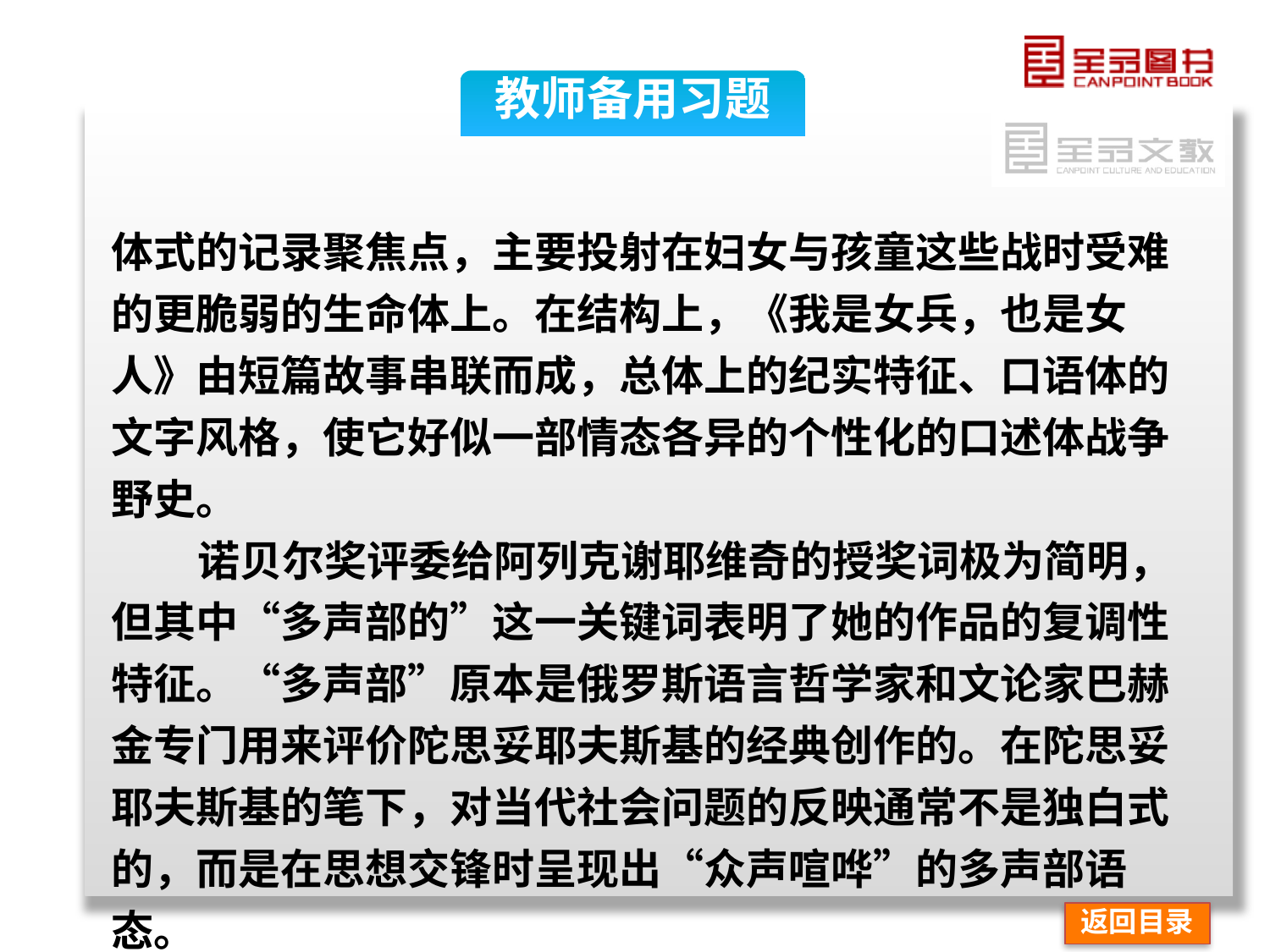

教师备用习题
体式的记录聚焦点，主要投射在妇女与孩童这些战时受难的更脆弱的生命体上。在结构上，《我是女兵，也是女人》由短篇故事串联而成，总体上的纪实特征、口语体的文字风格，使它好似一部情态各异的个性化的口述体战争野史。
诺贝尔奖评委给阿列克谢耶维奇的授奖词极为简明，但其中“多声部的”这一关键词表明了她的作品的复调性特征。“多声部”原本是俄罗斯语言哲学家和文论家巴赫金专门用来评价陀思妥耶夫斯基的经典创作的。在陀思妥耶夫斯基的笔下，对当代社会问题的反映通常不是独白式的，而是在思想交锋时呈现出“众声喧哗”的多声部语态。
返回目录